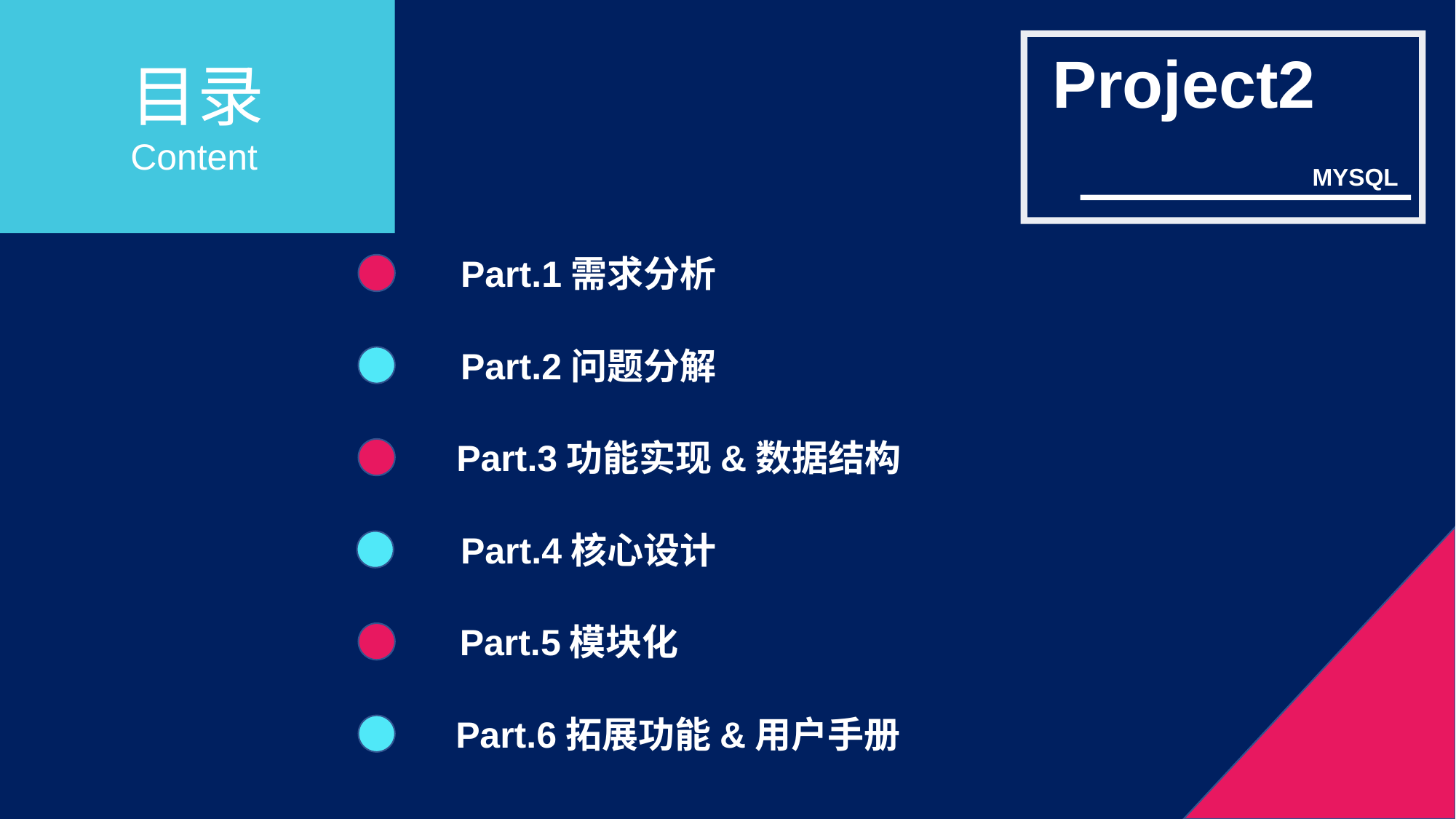

Project2
MYSQL
目录
Content
Part.1需求分析

Part.2问题分解

Part.3功能实现&数据结构

Part.4核心设计

Part.5模块化

Part.6拓展功能&用户手册